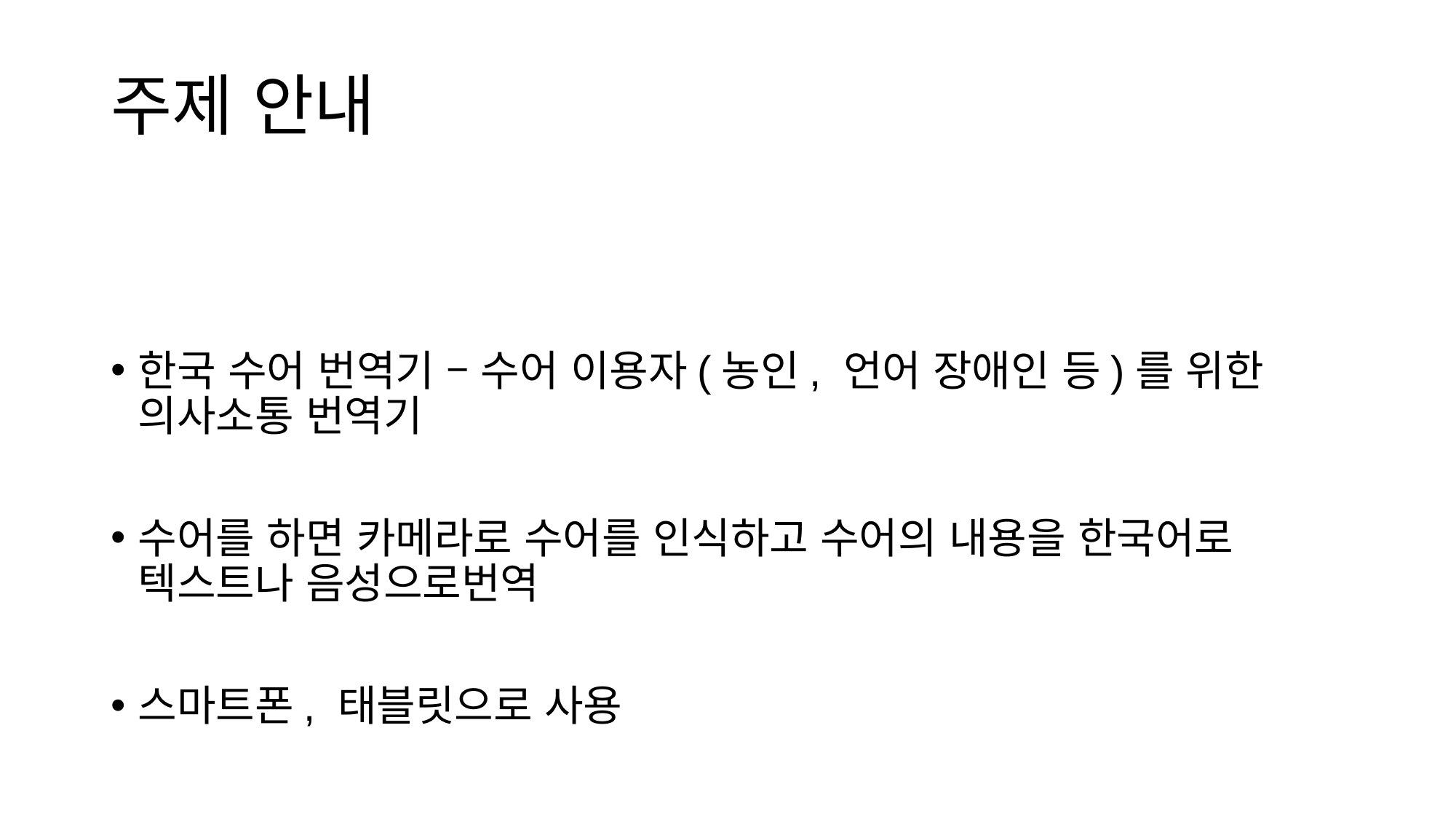

# 주제 안내

한국 수어 번역기 – 수어 이용자(농인, 언어 장애인 등)를 위한 의사소통 번역기

수어를 하면 카메라로 수어를 인식하고 수어의 내용을 한국어로 텍스트나 음성으로번역

스마트폰, 태블릿으로 사용